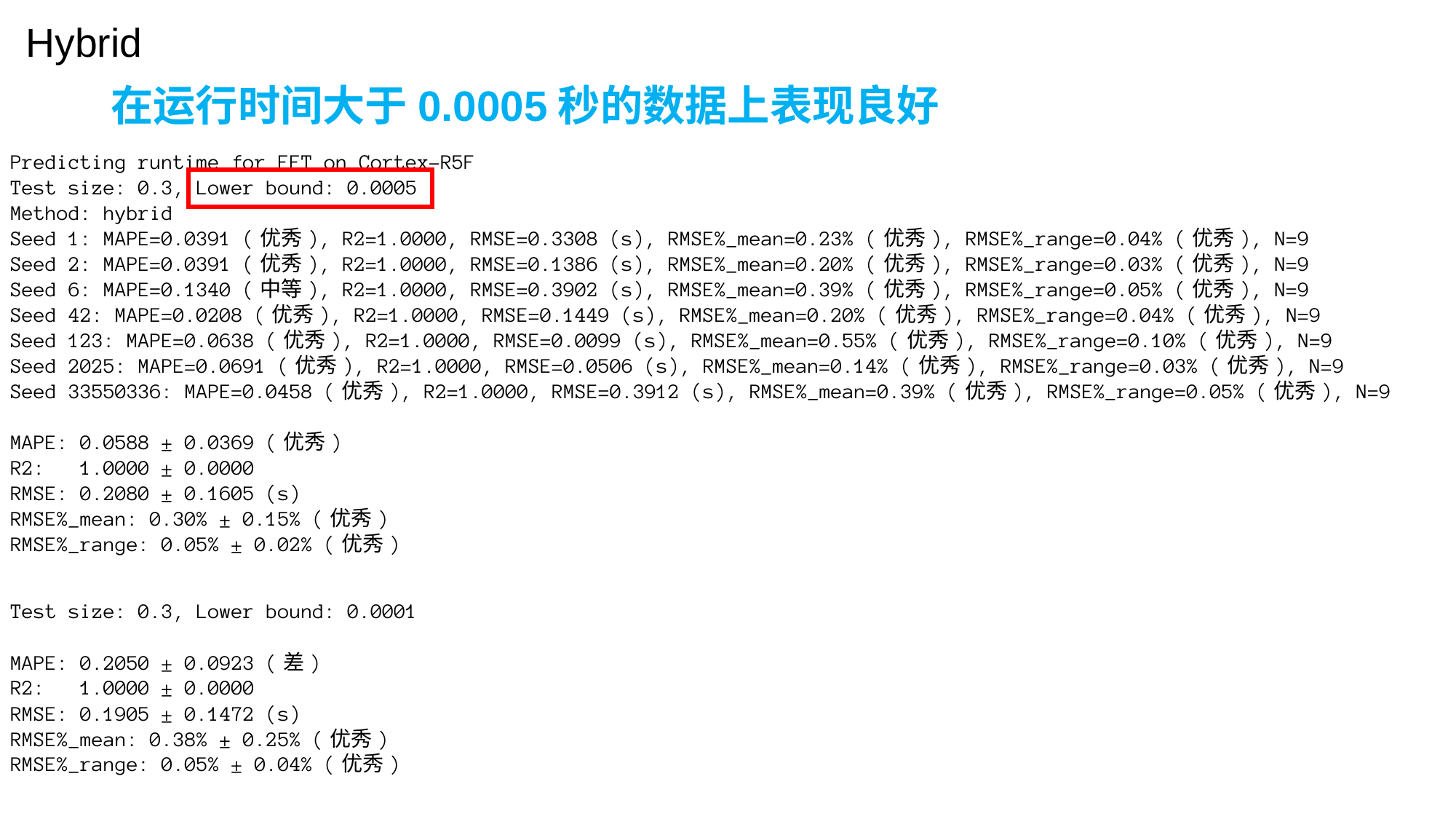

Hybrid
# 在运行时间大于0.0005秒的数据上表现良好
Predicting runtime for FFT on Cortex-R5F
Test size: 0.3, Lower bound: 0.0005
Method: hybrid
Seed 1: MAPE=0.0391 (优秀), R2=1.0000, RMSE=0.3308 (s), RMSE%_mean=0.23% (优秀), RMSE%_range=0.04% (优秀), N=9
Seed 2: MAPE=0.0391 (优秀), R2=1.0000, RMSE=0.1386 (s), RMSE%_mean=0.20% (优秀), RMSE%_range=0.03% (优秀), N=9
Seed 6: MAPE=0.1340 (中等), R2=1.0000, RMSE=0.3902 (s), RMSE%_mean=0.39% (优秀), RMSE%_range=0.05% (优秀), N=9
Seed 42: MAPE=0.0208 (优秀), R2=1.0000, RMSE=0.1449 (s), RMSE%_mean=0.20% (优秀), RMSE%_range=0.04% (优秀), N=9
Seed 123: MAPE=0.0638 (优秀), R2=1.0000, RMSE=0.0099 (s), RMSE%_mean=0.55% (优秀), RMSE%_range=0.10% (优秀), N=9
Seed 2025: MAPE=0.0691 (优秀), R2=1.0000, RMSE=0.0506 (s), RMSE%_mean=0.14% (优秀), RMSE%_range=0.03% (优秀), N=9
Seed 33550336: MAPE=0.0458 (优秀), R2=1.0000, RMSE=0.3912 (s), RMSE%_mean=0.39% (优秀), RMSE%_range=0.05% (优秀), N=9

MAPE: 0.0588 ± 0.0369 (优秀)
R2:   1.0000 ± 0.0000
RMSE: 0.2080 ± 0.1605 (s)
RMSE%_mean: 0.30% ± 0.15% (优秀)
RMSE%_range: 0.05% ± 0.02% (优秀)

Test size: 0.3, Lower bound: 0.0001

MAPE: 0.2050 ± 0.0923 (差)
R2:   1.0000 ± 0.0000
RMSE: 0.1905 ± 0.1472 (s)
RMSE%_mean: 0.38% ± 0.25% (优秀)
RMSE%_range: 0.05% ± 0.04% (优秀)